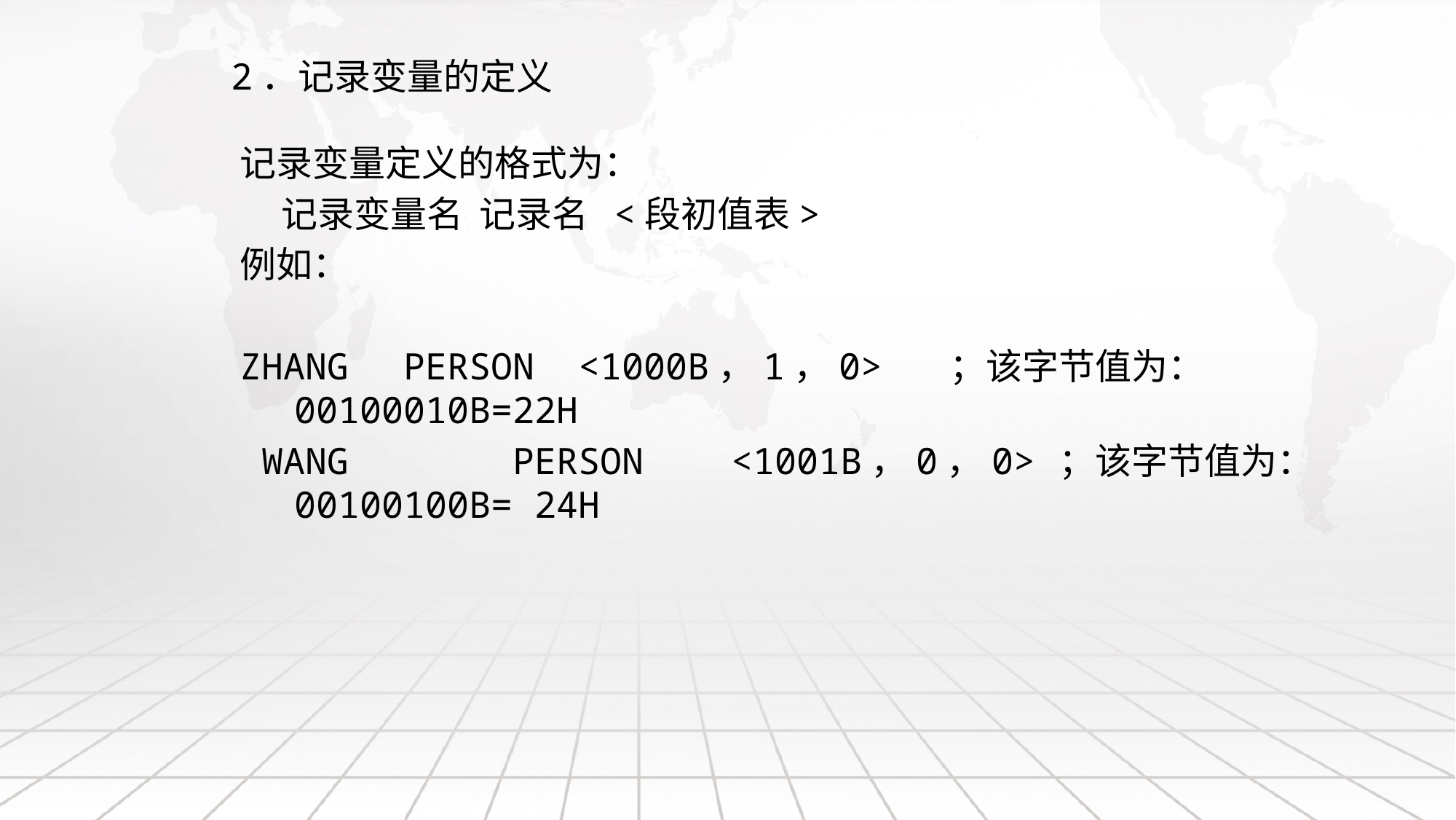

# 2．记录变量的定义
记录变量定义的格式为：
    记录变量名  记录名  <段初值表>
例如：

ZHANG	PERSON  <1000B，1，0>	；该字节值为：00100010B=22H
 WANG		PERSON	<1001B，0，0>	；该字节值为：00100100B= 24H